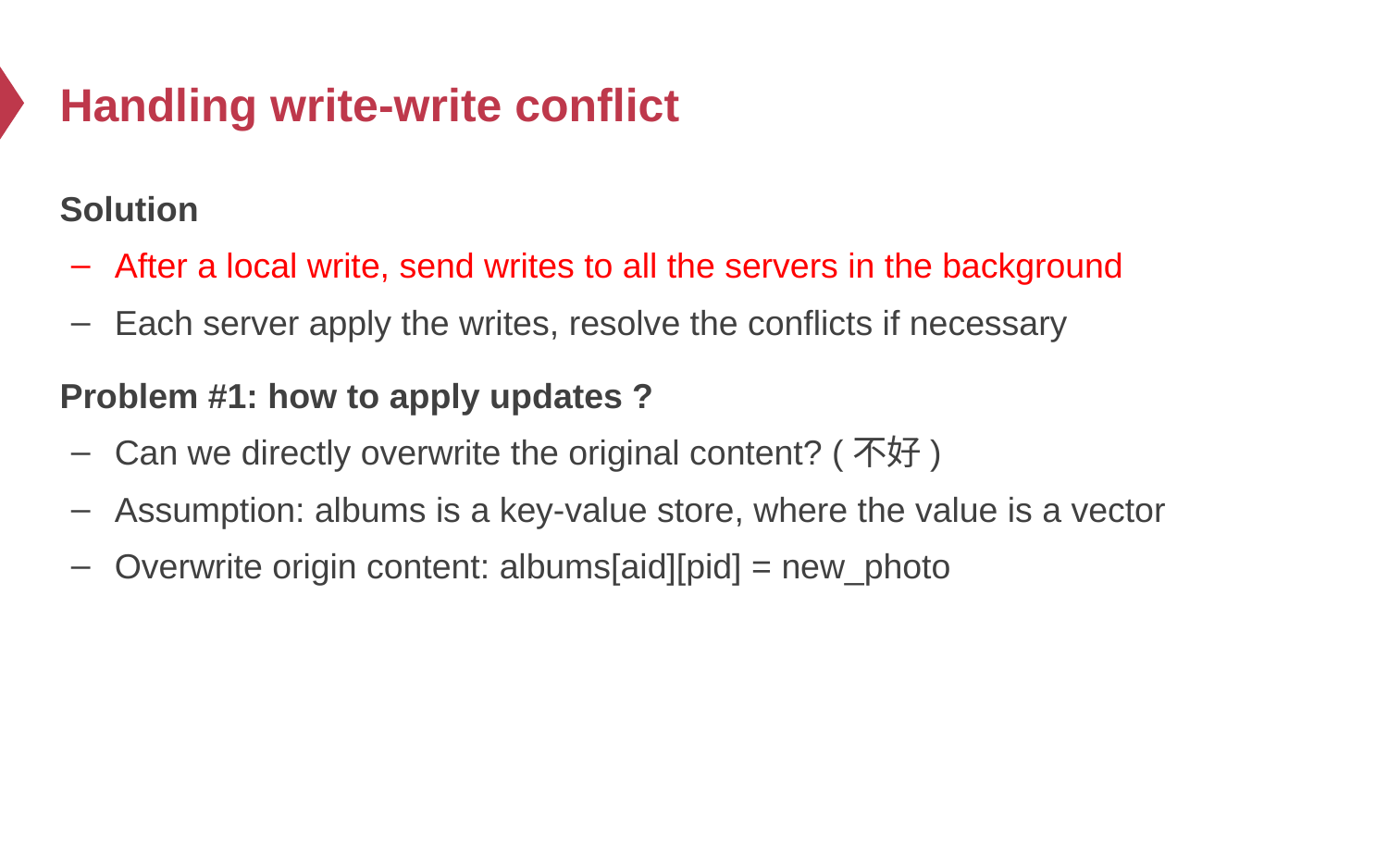

# Handling write-write conflict
Solution
After a local write, send writes to all the servers in the background
Each server apply the writes, resolve the conflicts if necessary
Problem #1: how to apply updates ?
Can we directly overwrite the original content? (不好)
Assumption: albums is a key-value store, where the value is a vector
Overwrite origin content: albums[aid][pid] = new_photo
30